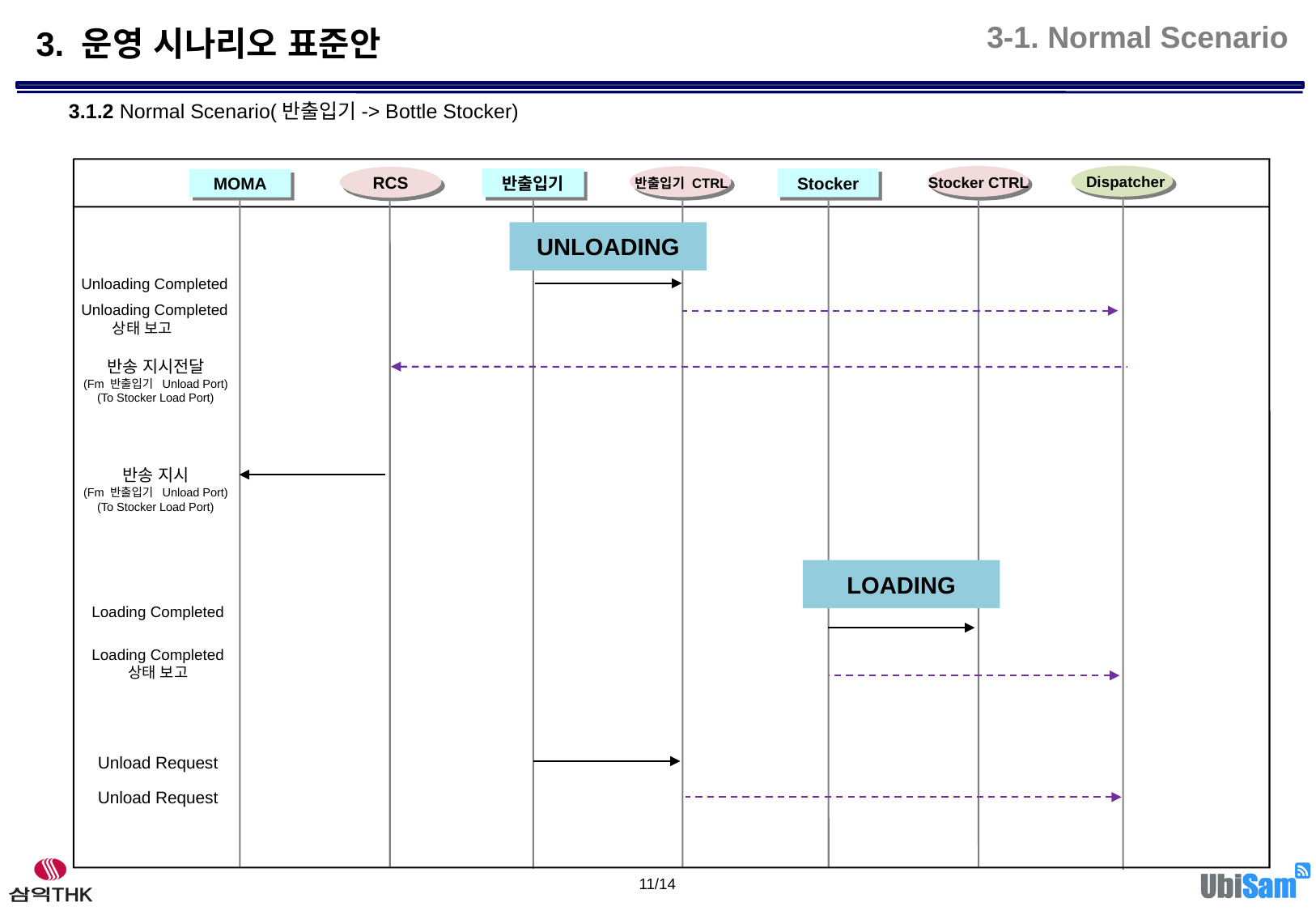

3-1. Normal Scenario
3. 운영 시나리오 표준안

3.1.2 Normal Scenario(반출입기-> Bottle Stocker)

Dispatcher

Stocker CTRL

반출입기 CTRL
RCS
반출입기
Stocker
MOMA

UNLOADING
Unloading Completed
Unloading Completed
        상태 보고
반송 지시전달
(Fm 반출입기  Unload Port)
(To Stocker Load Port)
반송 지시
(Fm 반출입기  Unload Port)
(To Stocker Load Port)

LOADING
Loading Completed
Loading Completed
상태 보고
Unload Request
Unload Request